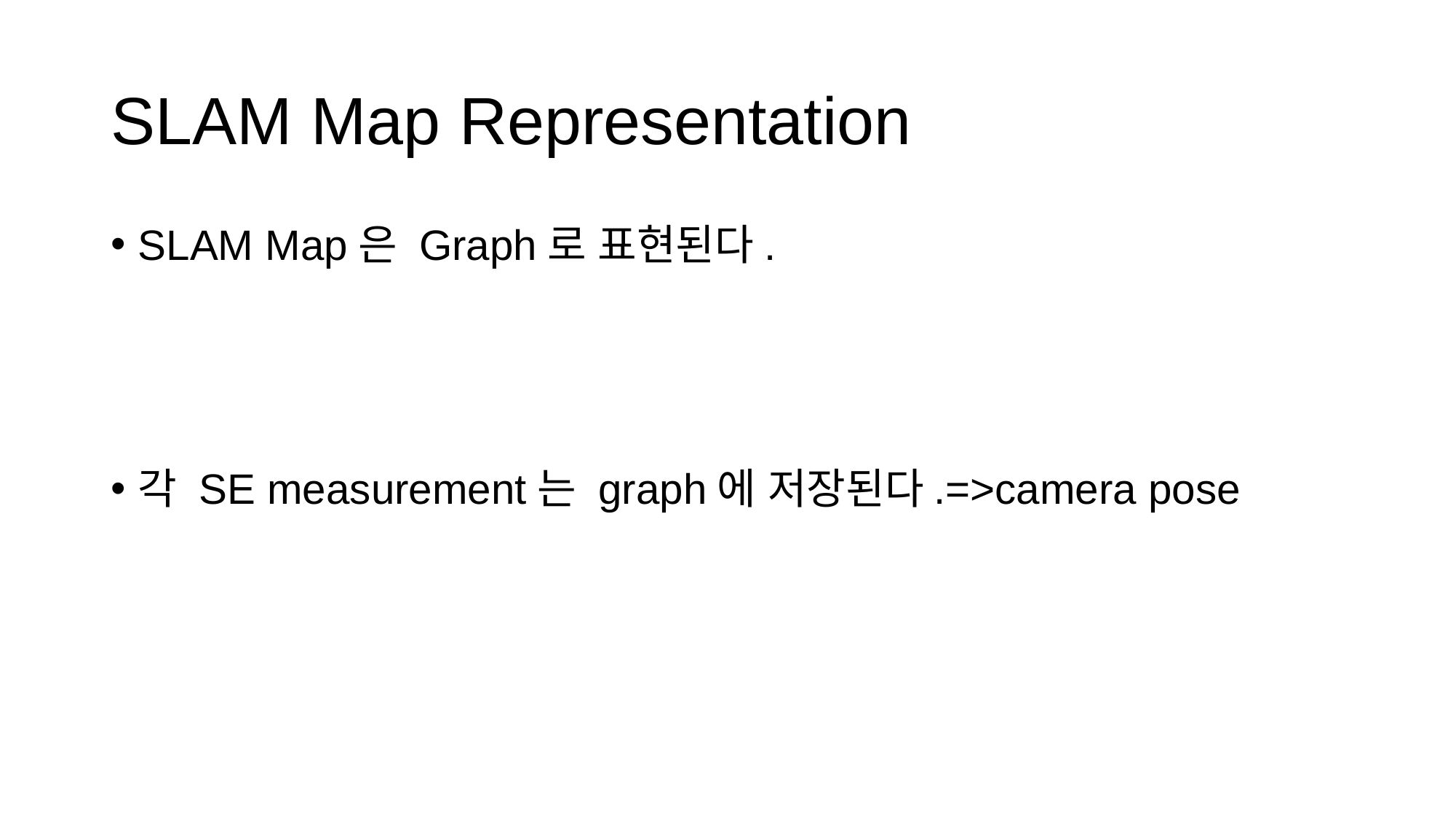

# SLAM Map Representation
SLAM Map은 Graph로 표현된다.

각 SE measurement는 graph에 저장된다.=>camera pose